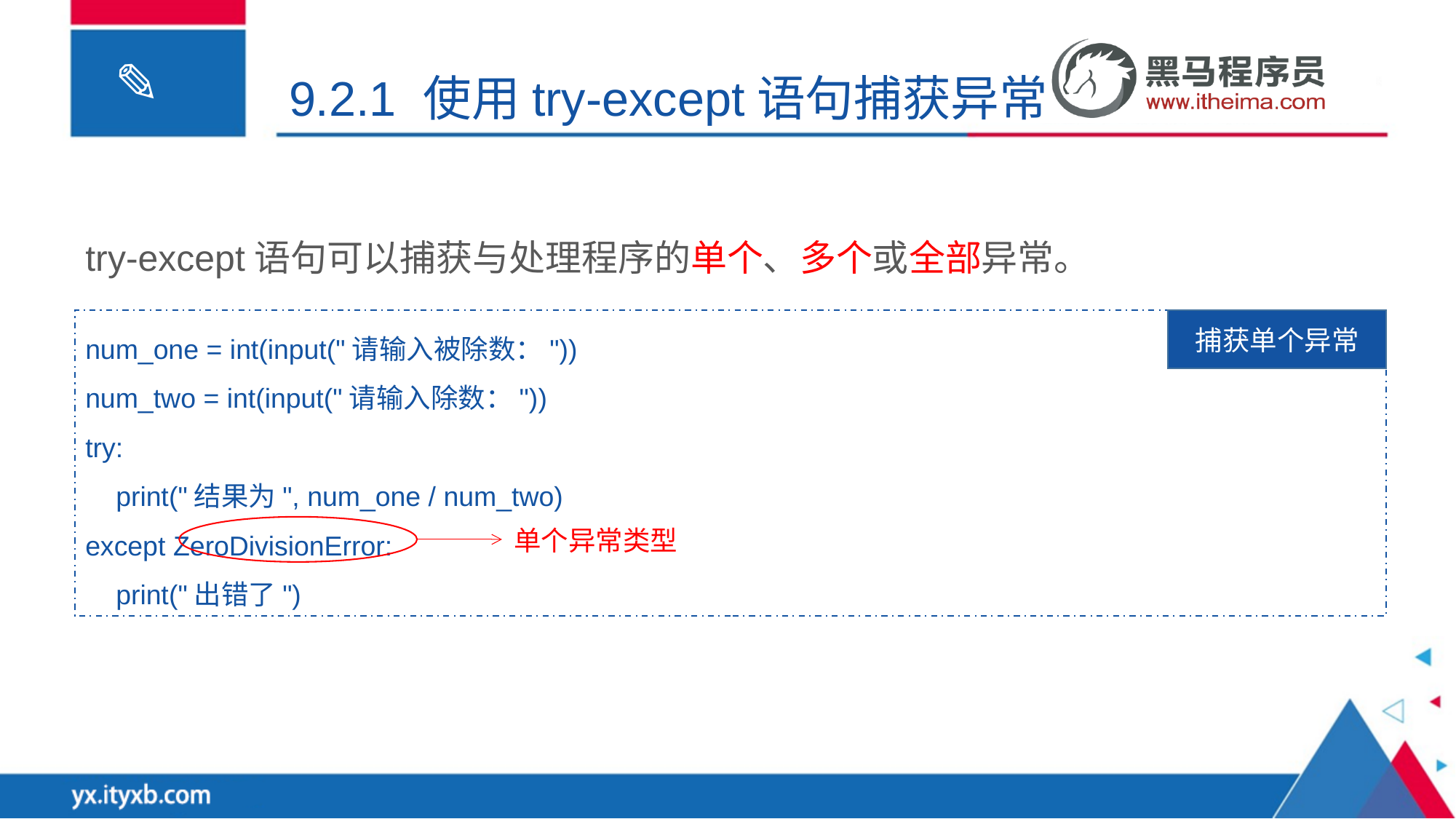

9.2.1	 使用try-except语句捕获异常
try-except语句可以捕获与处理程序的单个、多个或全部异常。
num_one = int(input("请输入被除数："))
num_two = int(input("请输入除数："))
try:
    print("结果为", num_one / num_two)
except ZeroDivisionError:
    print("出错了")
捕获单个异常

单个异常类型